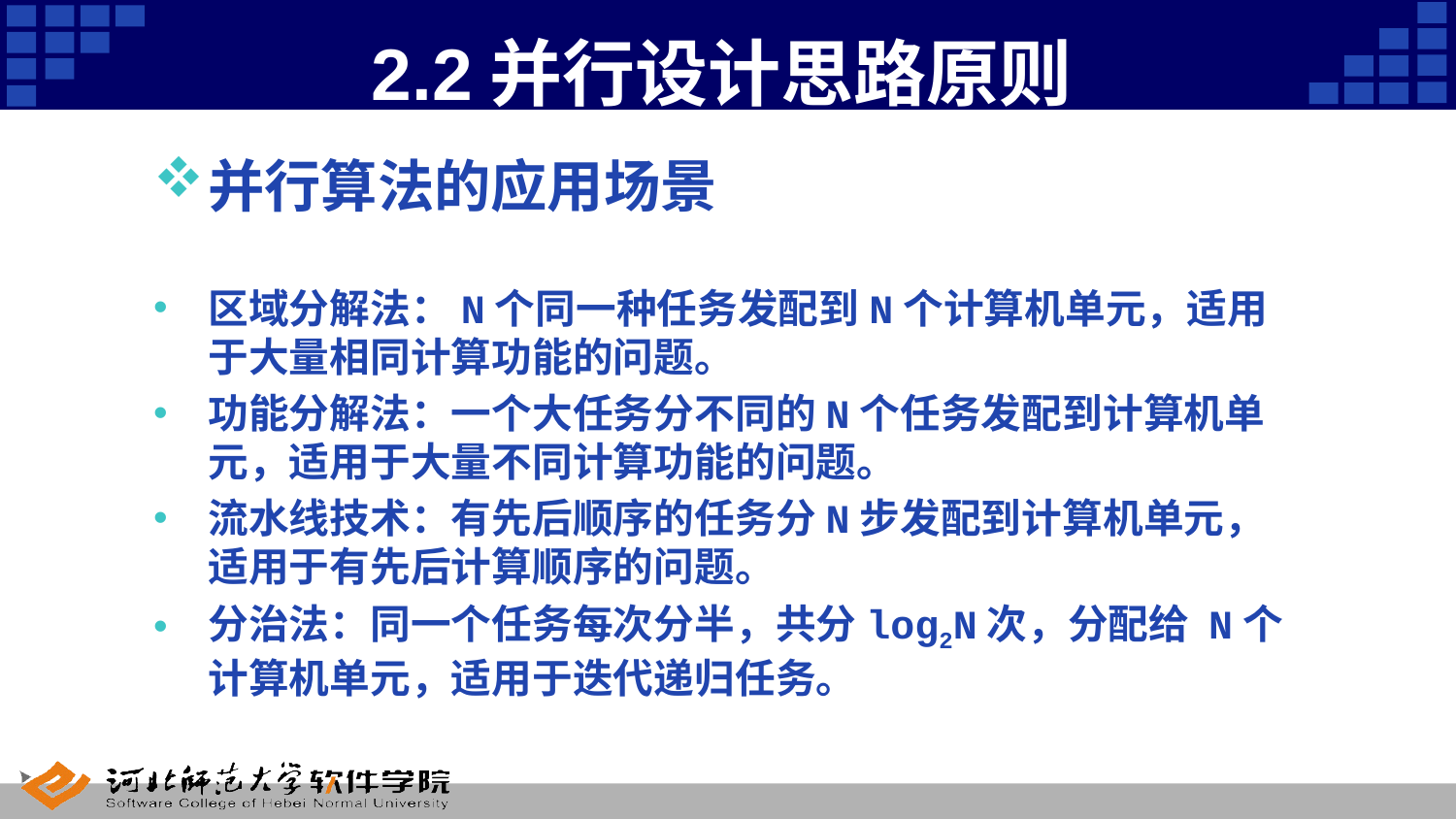

# 2.2并行设计思路原则
并行算法的应用场景

区域分解法：N个同一种任务发配到N个计算机单元，适用于大量相同计算功能的问题。
功能分解法：一个大任务分不同的N个任务发配到计算机单元，适用于大量不同计算功能的问题。
流水线技术：有先后顺序的任务分N步发配到计算机单元，适用于有先后计算顺序的问题。
分治法：同一个任务每次分半，共分log2N次，分配给 N个计算机单元，适用于迭代递归任务。